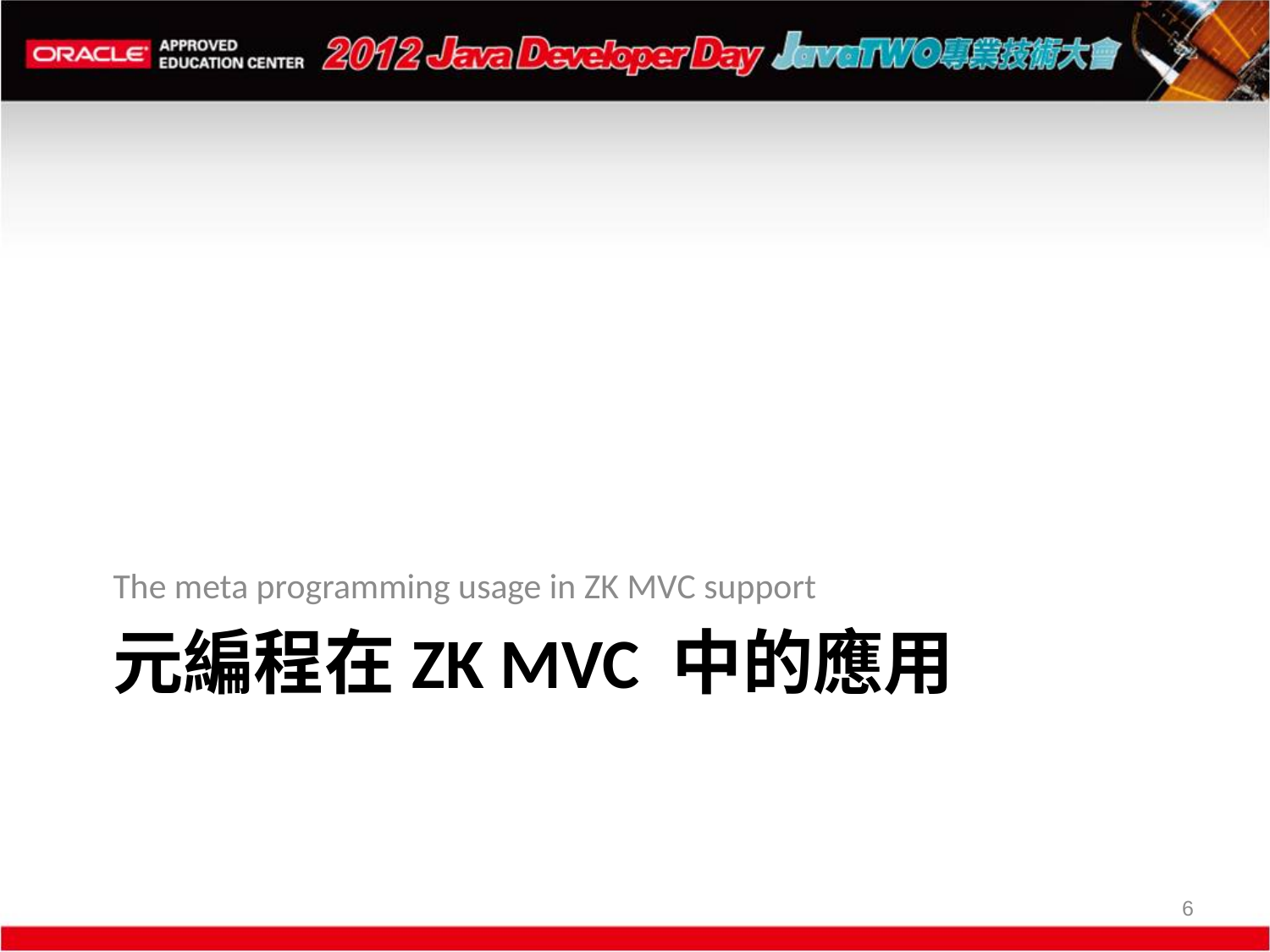

The meta programming usage in ZK MVC support
# 元編程在ZK MVC 中的應用
6